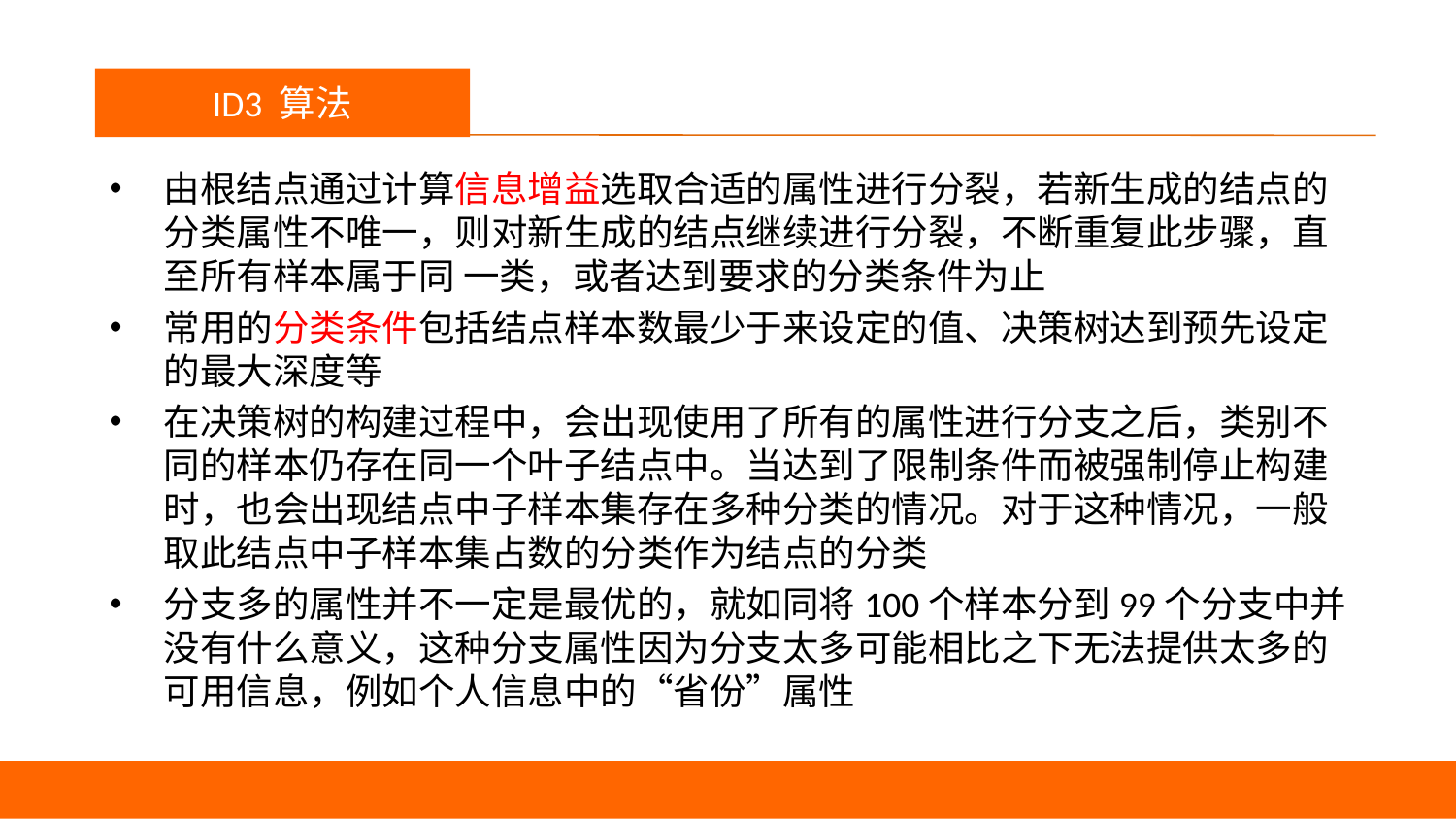

议程
ID3 算法

由根结点通过计算信息增益选取合适的属性进行分裂，若新生成的结点的分类属性不唯一，则对新生成的结点继续进行分裂，不断重复此步骤，直至所有样本属于同 一类，或者达到要求的分类条件为止
常用的分类条件包括结点样本数最少于来设定的值、决策树达到预先设定的最大深度等
在决策树的构建过程中，会出现使用了所有的属性进行分支之后，类别不同的样本仍存在同一个叶子结点中。当达到了限制条件而被强制停止构建时，也会出现结点中子样本集存在多种分类的情况。对于这种情况，一般取此结点中子样本集占数的分类作为结点的分类
分支多的属性并不一定是最优的，就如同将100个样本分到99个分支中并没有什么意义，这种分支属性因为分支太多可能相比之下无法提供太多的可用信息，例如个人信息中的“省份”属性